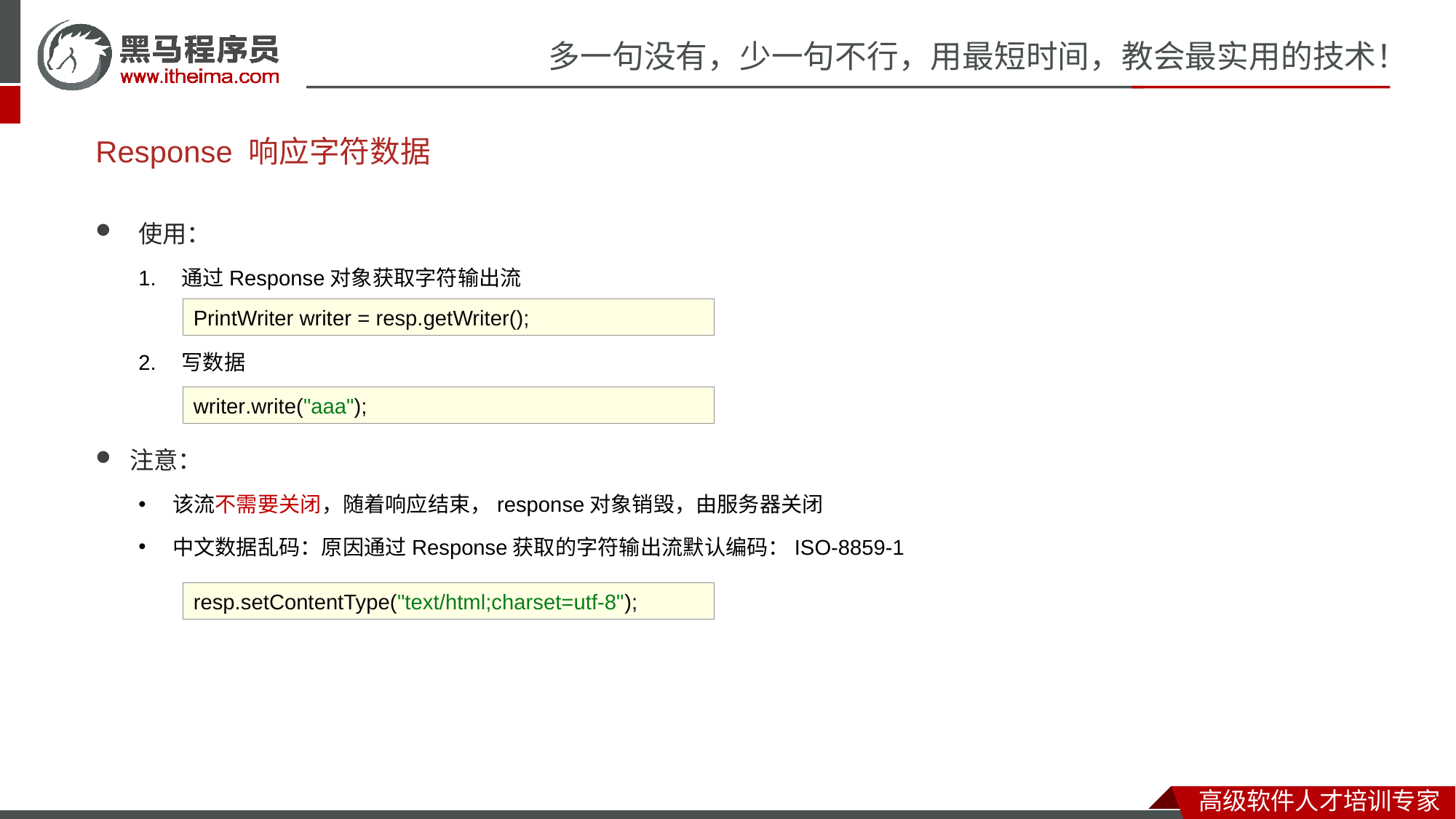

# Response 响应字符数据
使用：
通过Response对象获取字符输出流

写数据
PrintWriter writer = resp.getWriter();
writer.write("aaa");
注意：
该流不需要关闭，随着响应结束，response对象销毁，由服务器关闭
中文数据乱码：原因通过Response获取的字符输出流默认编码：ISO-8859-1
resp.setContentType("text/html;charset=utf-8");